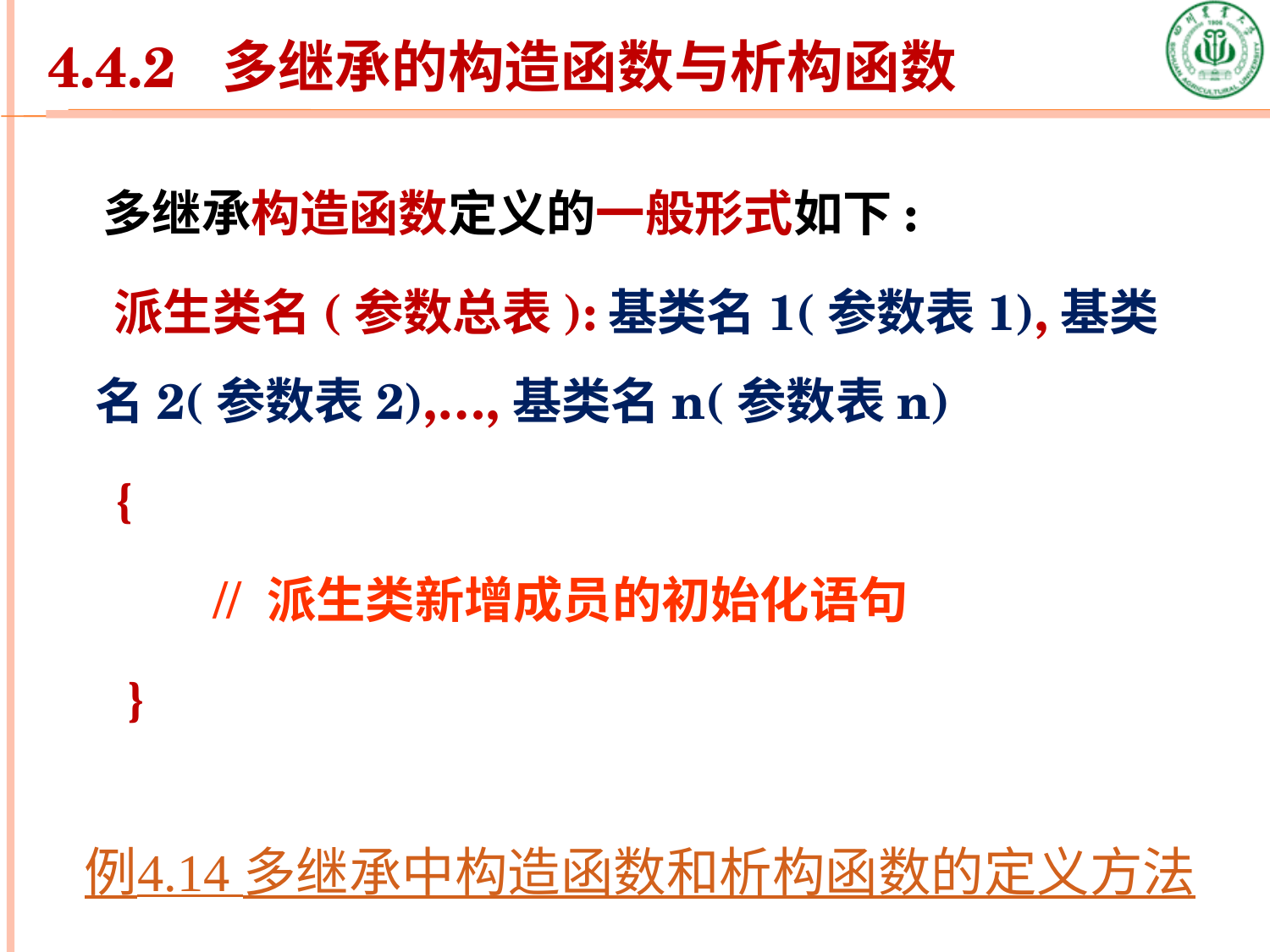

# 4.4.2  多继承的构造函数与析构函数
   多继承构造函数定义的一般形式如下:
    派生类名(参数总表):基类名1(参数表1),基类名2(参数表2),…,基类名n(参数表n)
    {
           // 派生类新增成员的初始化语句
     }
例4.14 多继承中构造函数和析构函数的定义方法